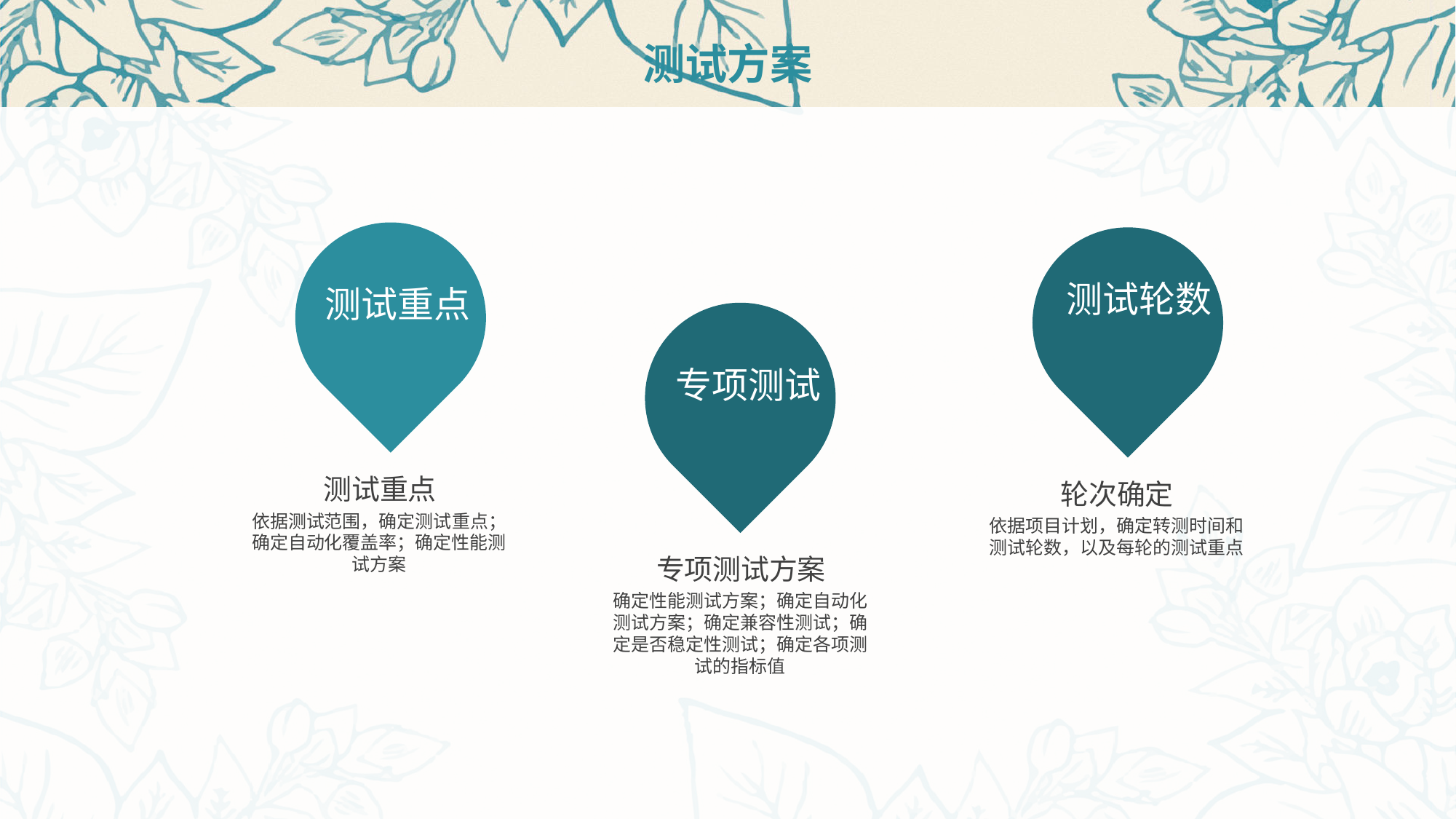

# 测试方案

测试轮数
测试重点

专项测试
测试重点
依据测试范围，确定测试重点；确定自动化覆盖率；确定性能测试方案
轮次确定
依据项目计划，确定转测时间和测试轮数，以及每轮的测试重点
专项测试方案
确定性能测试方案；确定自动化测试方案；确定兼容性测试；确定是否稳定性测试；确定各项测试的指标值